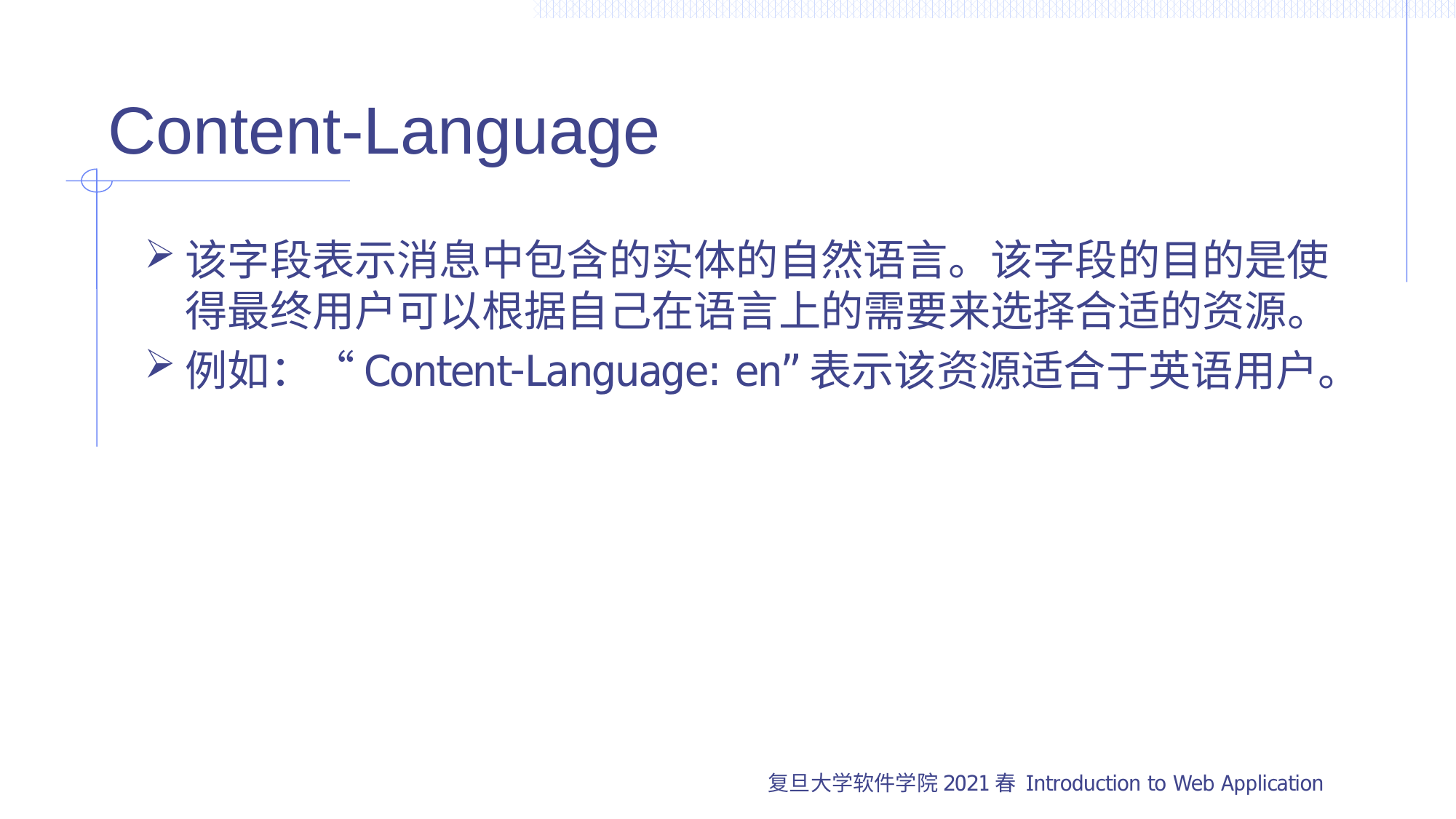

# Content-Language
该字段表示消息中包含的实体的自然语言。该字段的目的是使得最终用户可以根据自己在语言上的需要来选择合适的资源。
例如：“Content-Language: en”表示该资源适合于英语用户。